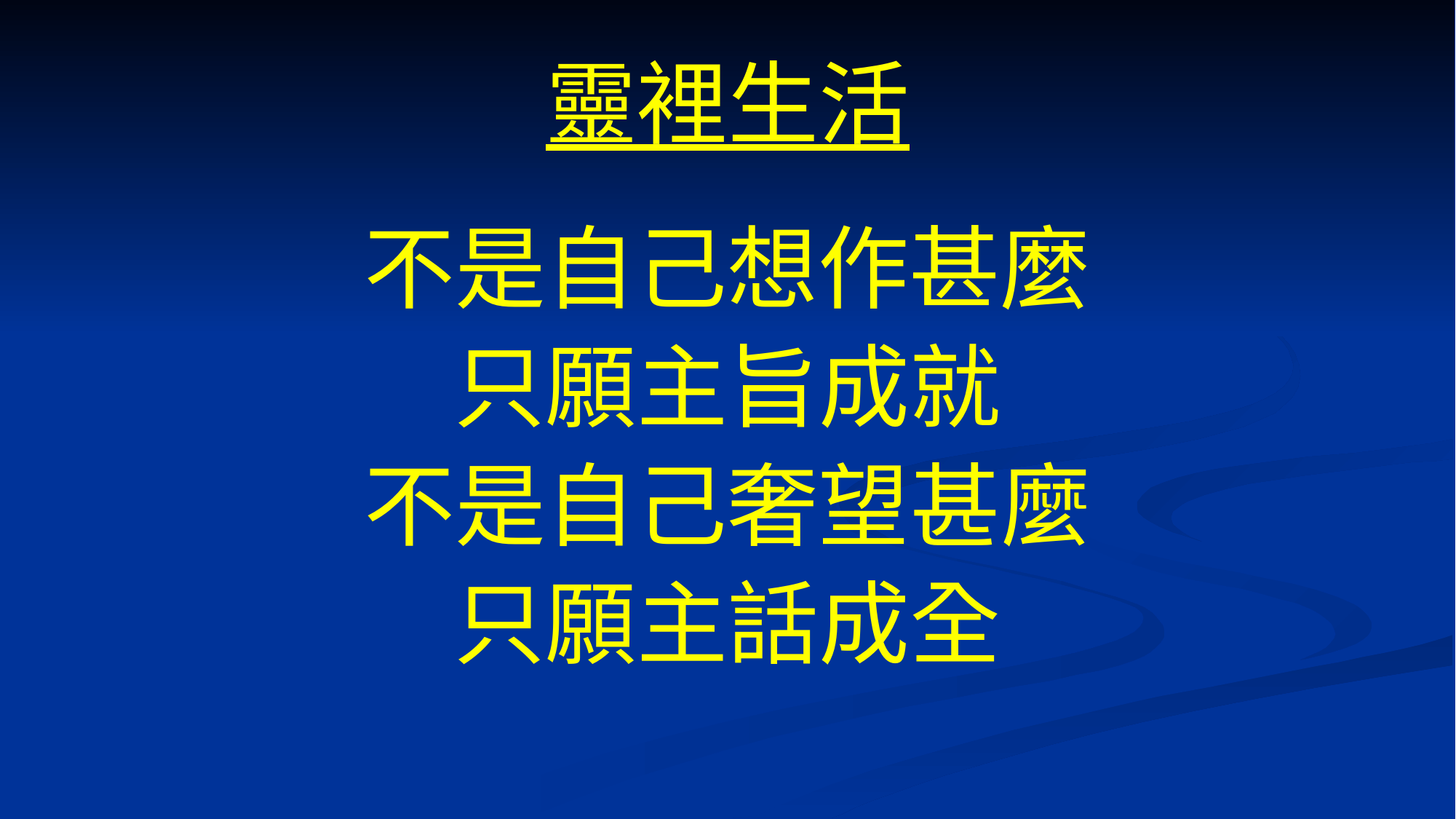

# 靈裡生活
不是自己想作甚麼
只願主旨成就
不是自己奢望甚麼
只願主話成全